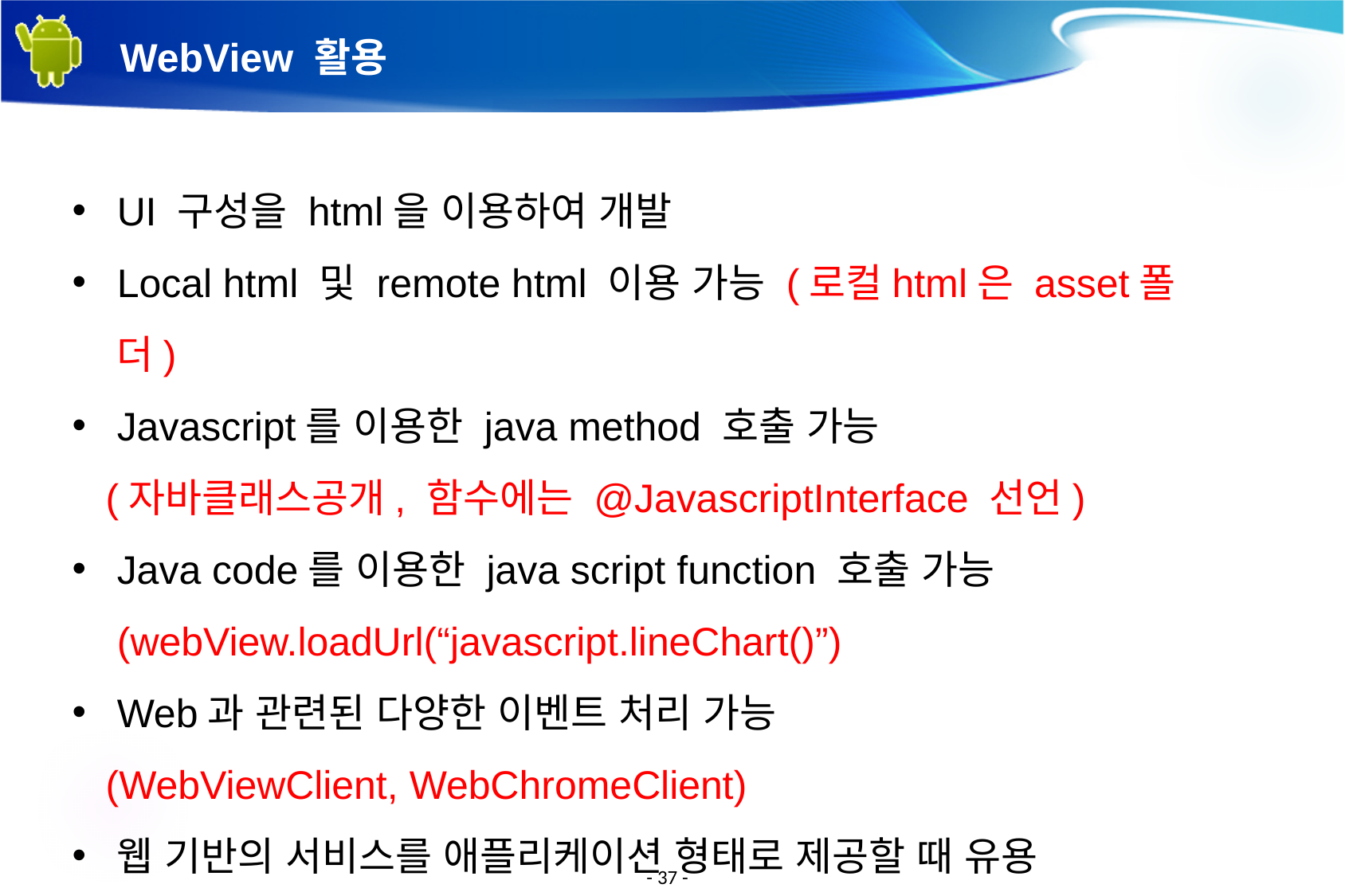

WebView 활용
UI 구성을 html을 이용하여 개발
Local html 및 remote html 이용 가능 (로컬html은 asset폴더)
Javascript를 이용한 java method 호출 가능
   (자바클래스공개, 함수에는 @JavascriptInterface 선언)
Java code를 이용한 java script function 호출 가능 (webView.loadUrl(“javascript.lineChart()”)
Web과 관련된 다양한 이벤트 처리 가능
   (WebViewClient, WebChromeClient)
웹 기반의 서비스를 애플리케이션 형태로 제공할 때 유용
애플리케이션 내에서 몇몇 화면을 Web으로 제공해 줄 때 유용